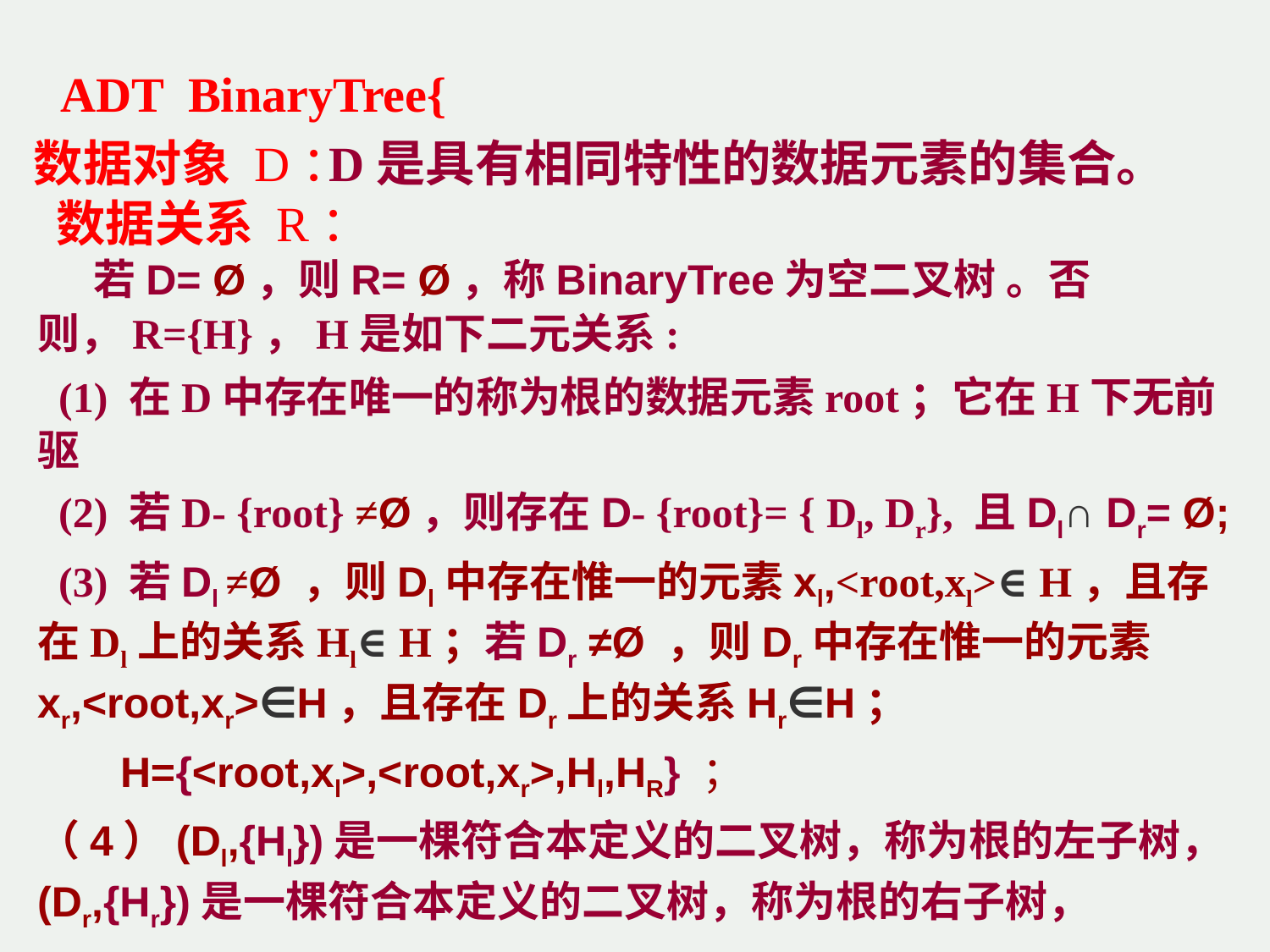

ADT  BinaryTree{
数据对象 D：
D是具有相同特性的数据元素的集合。
 数据关系 R：
    若D= Ø，则R= Ø，称BinaryTree为空二叉树 。否则，R={H}，H是如下二元关系:
  (1) 在D中存在唯一的称为根的数据元素root；它在H下无前驱
  (2) 若D- {root} ≠Ø，则存在D- {root}= { Dl, Dr}, 且Dl∩ Dr= Ø;
  (3) 若Dl ≠Ø ，则Dl中存在惟一的元素xl,<root,xl>∈H，且存在Dl上的关系Hl∈H；若Dr ≠Ø ，则Dr中存在惟一的元素xr,<root,xr>∈H，且存在Dr上的关系Hr∈H；
       H={<root,xl>,<root,xr>,Hl,HR} ；
（4）(Dl,{Hl})是一棵符合本定义的二叉树，称为根的左子树， (Dr,{Hr})是一棵符合本定义的二叉树，称为根的右子树，